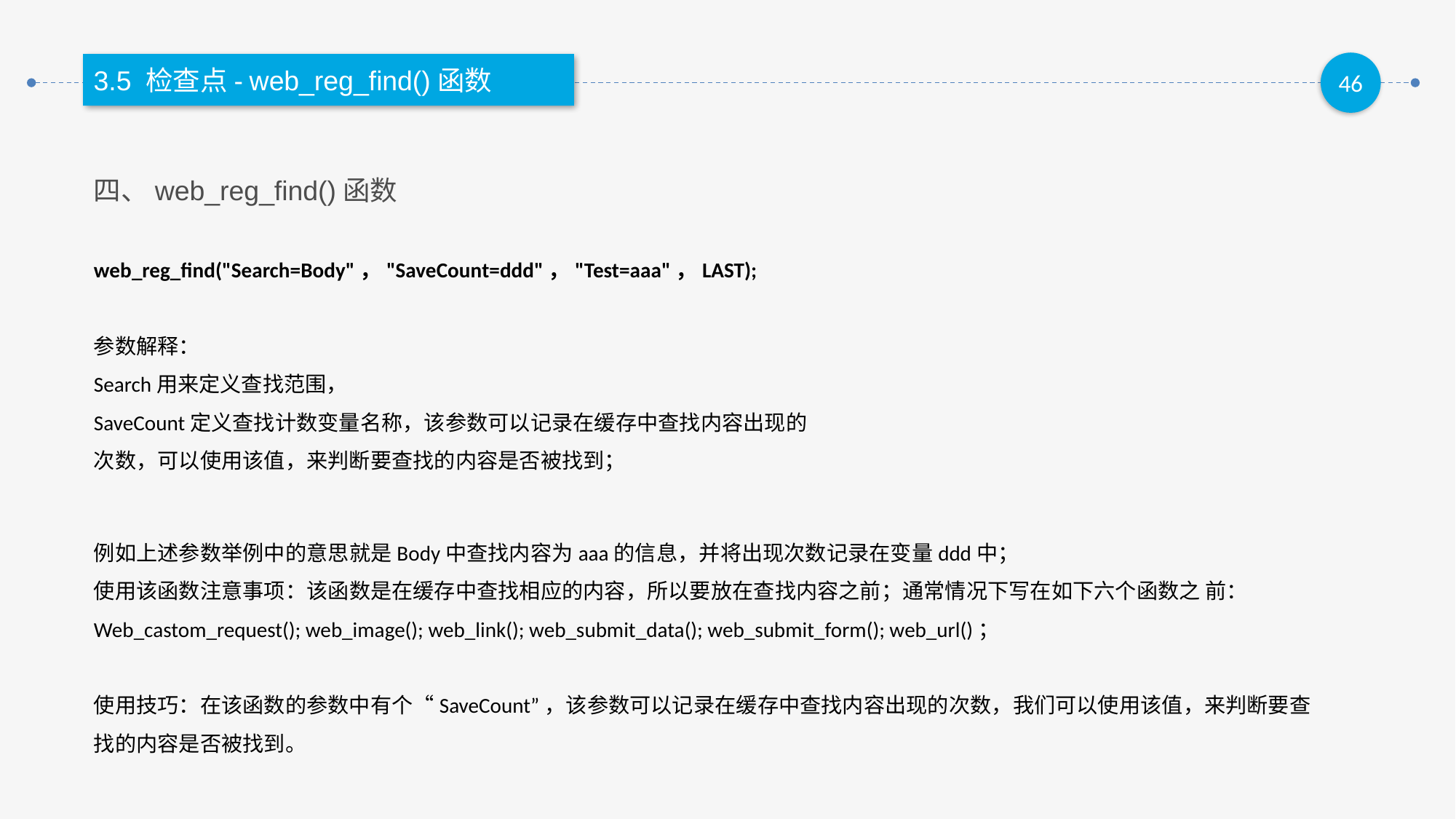

3.5 检查点- web_reg_find()函数
四、web_reg_find()函数

web_reg_find("Search=Body"，"SaveCount=ddd"，"Test=aaa"，LAST);

参数解释：
Search用来定义查找范围，
SaveCount定义查找计数变量名称，该参数可以记录在缓存中查找内容出现的次数，可以使用该值，来判断要查找的内容是否被找到；

例如上述参数举例中的意思就是Body中查找内容为aaa的信息，并将出现次数记录在变量ddd中；
使用该函数注意事项：该函数是在缓存中查找相应的内容，所以要放在查找内容之前；通常情况下写在如下六个函数之 前：Web_castom_request(); web_image(); web_link(); web_submit_data(); web_submit_form(); web_url()；

使用技巧：在该函数的参数中有个“SaveCount”，该参数可以记录在缓存中查找内容出现的次数，我们可以使用该值，来判断要查找的内容是否被找到。